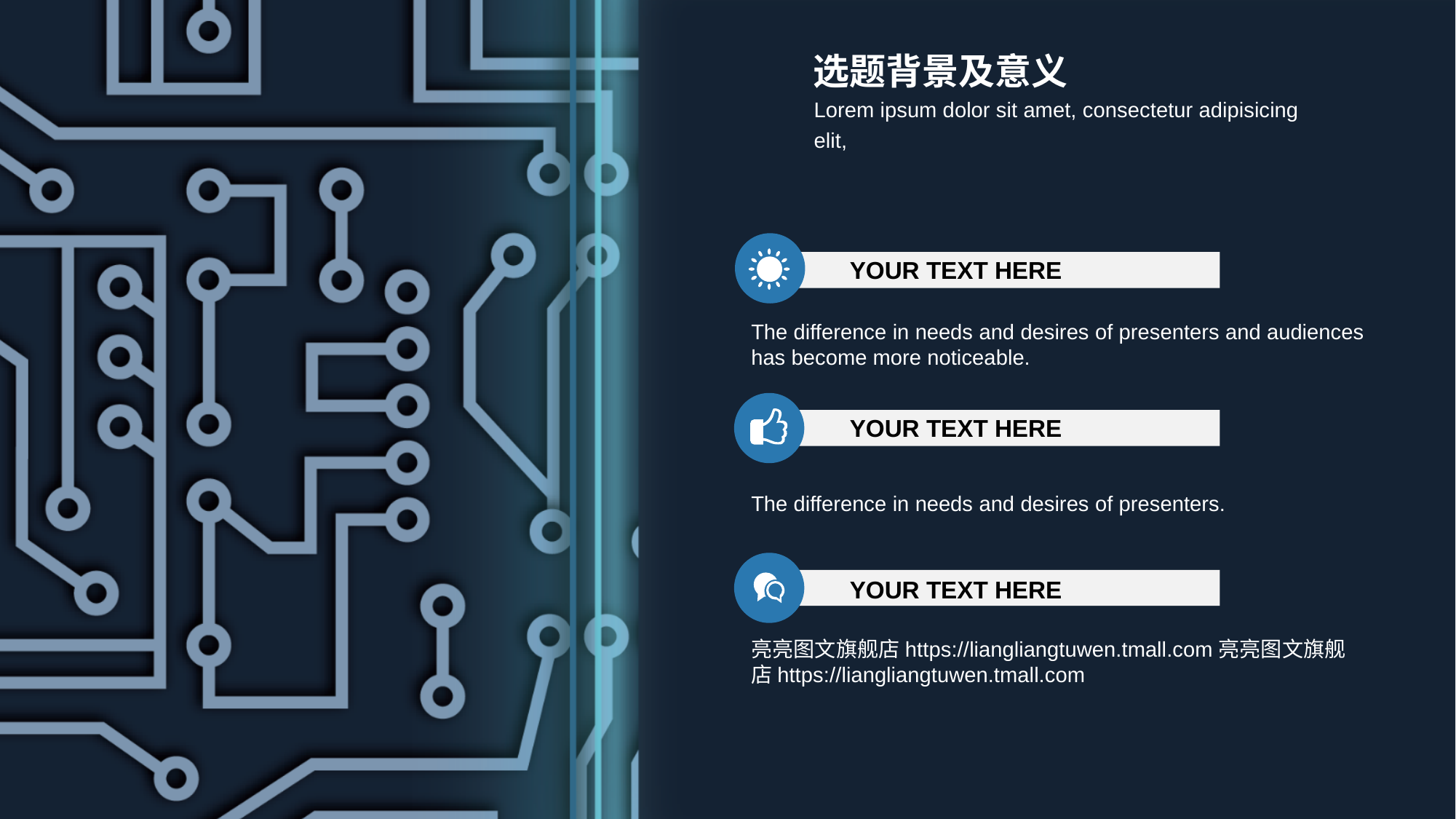

选题背景及意义
Lorem ipsum dolor sit amet, consectetur adipisicing elit,

YOUR TEXT HERE

The difference in needs and desires of presenters and audiences has become more noticeable.

YOUR TEXT HERE

The difference in needs and desires of presenters.

YOUR TEXT HERE

亮亮图文旗舰店https://liangliangtuwen.tmall.com亮亮图文旗舰店https://liangliangtuwen.tmall.com